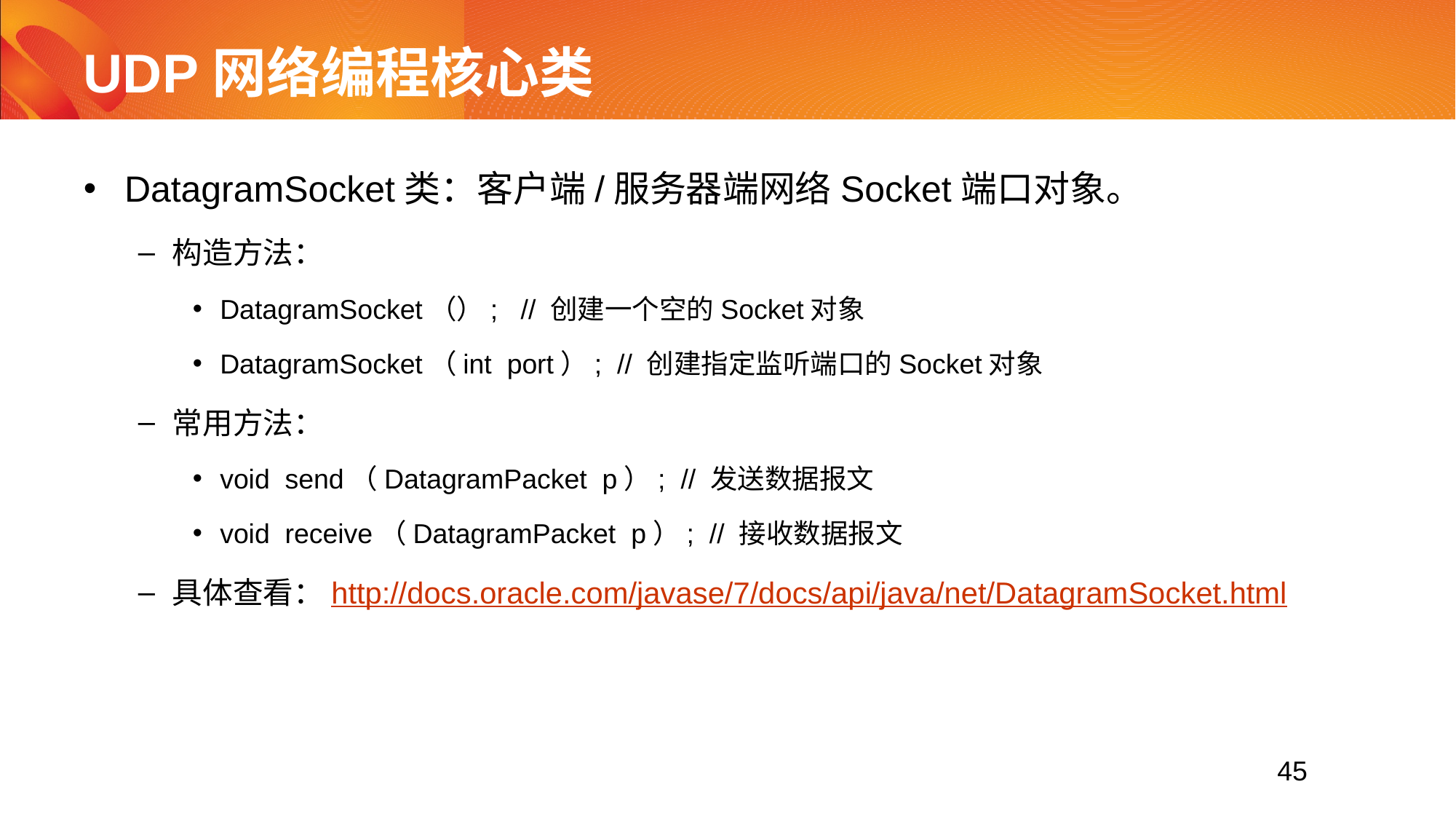

# UDP网络编程核心类
DatagramSocket类：客户端/服务器端网络Socket端口对象。
构造方法：
DatagramSocket（）;   // 创建一个空的Socket对象
DatagramSocket（int  port）;  // 创建指定监听端口的Socket对象
常用方法：
void  send（DatagramPacket  p）;  // 发送数据报文
void  receive（DatagramPacket  p）;  // 接收数据报文
具体查看：http://docs.oracle.com/javase/7/docs/api/java/net/DatagramSocket.html